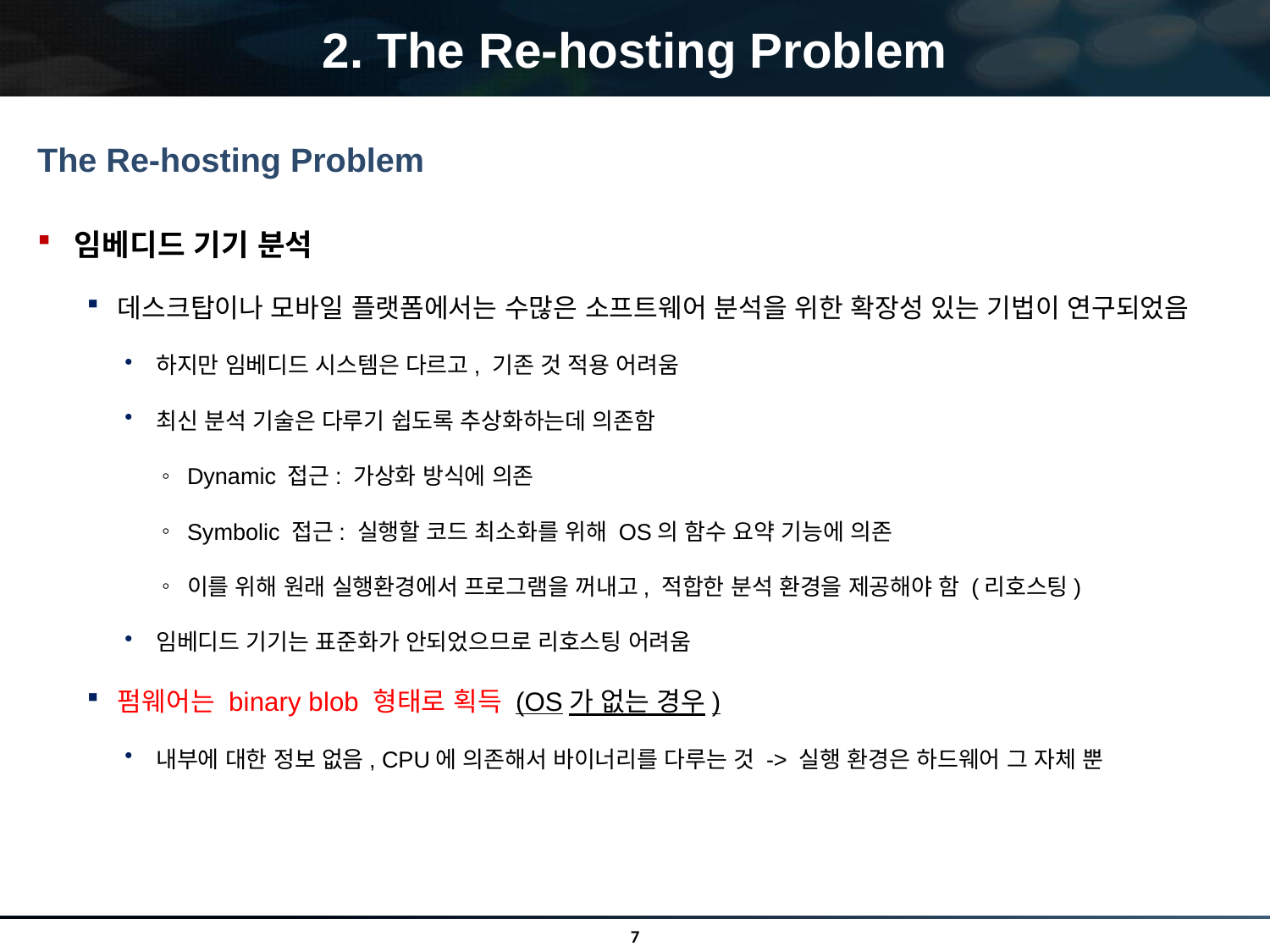

# 2. The Re-hosting Problem
The Re-hosting Problem
임베디드 기기 분석
데스크탑이나 모바일 플랫폼에서는 수많은 소프트웨어 분석을 위한 확장성 있는 기법이 연구되었음
하지만 임베디드 시스템은 다르고, 기존 것 적용 어려움
최신 분석 기술은 다루기 쉽도록 추상화하는데 의존함
Dynamic 접근: 가상화 방식에 의존
Symbolic 접근: 실행할 코드 최소화를 위해 OS의 함수 요약 기능에 의존
이를 위해 원래 실행환경에서 프로그램을 꺼내고, 적합한 분석 환경을 제공해야 함 (리호스팅)
임베디드 기기는 표준화가 안되었으므로 리호스팅 어려움
펌웨어는 binary blob 형태로 획득 (OS가 없는 경우)
내부에 대한 정보 없음, CPU에 의존해서 바이너리를 다루는 것 -> 실행 환경은 하드웨어 그 자체 뿐